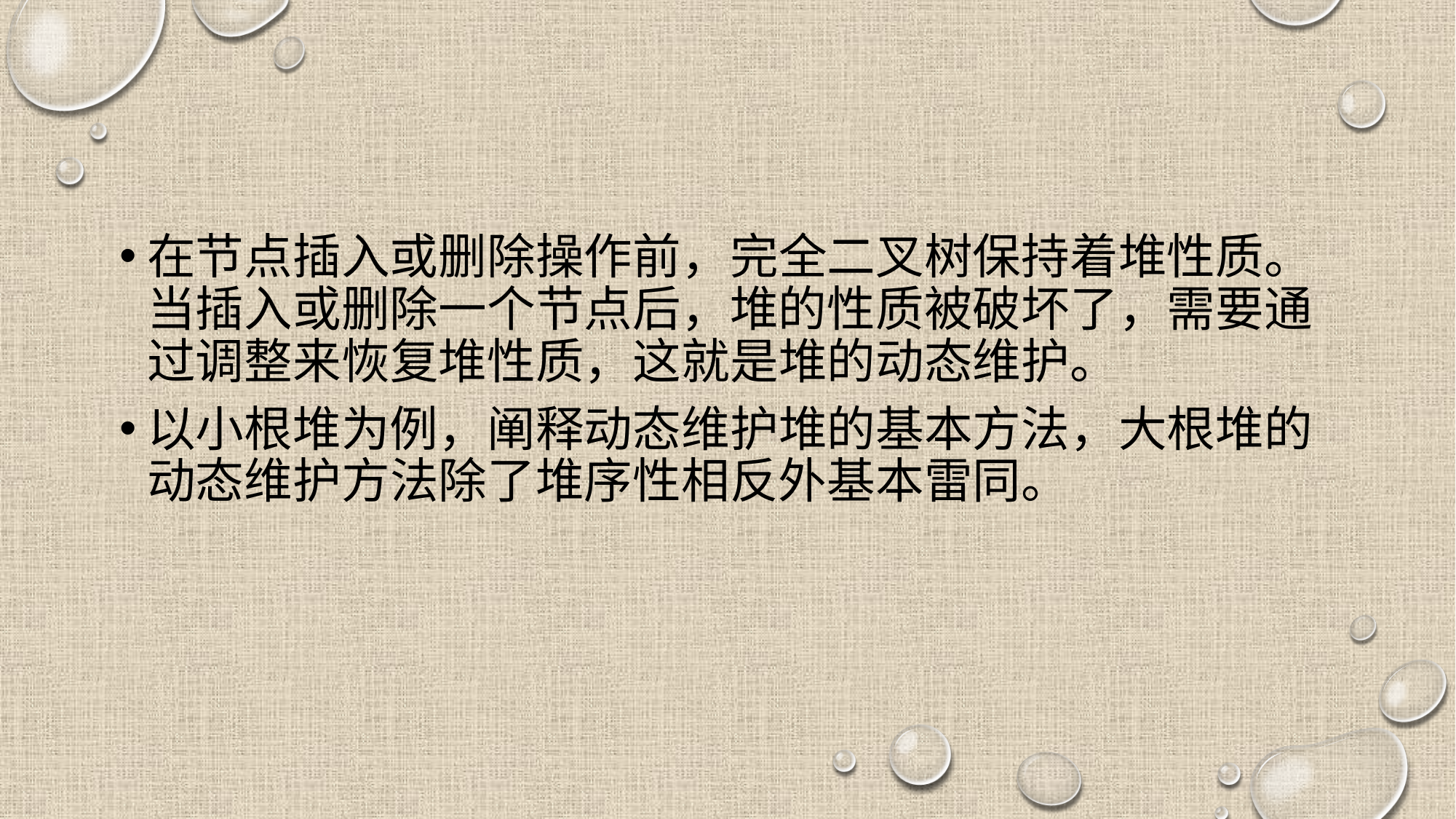

#
在节点插入或删除操作前，完全二叉树保持着堆性质。当插入或删除一个节点后，堆的性质被破坏了，需要通过调整来恢复堆性质，这就是堆的动态维护。
以小根堆为例，阐释动态维护堆的基本方法，大根堆的动态维护方法除了堆序性相反外基本雷同。